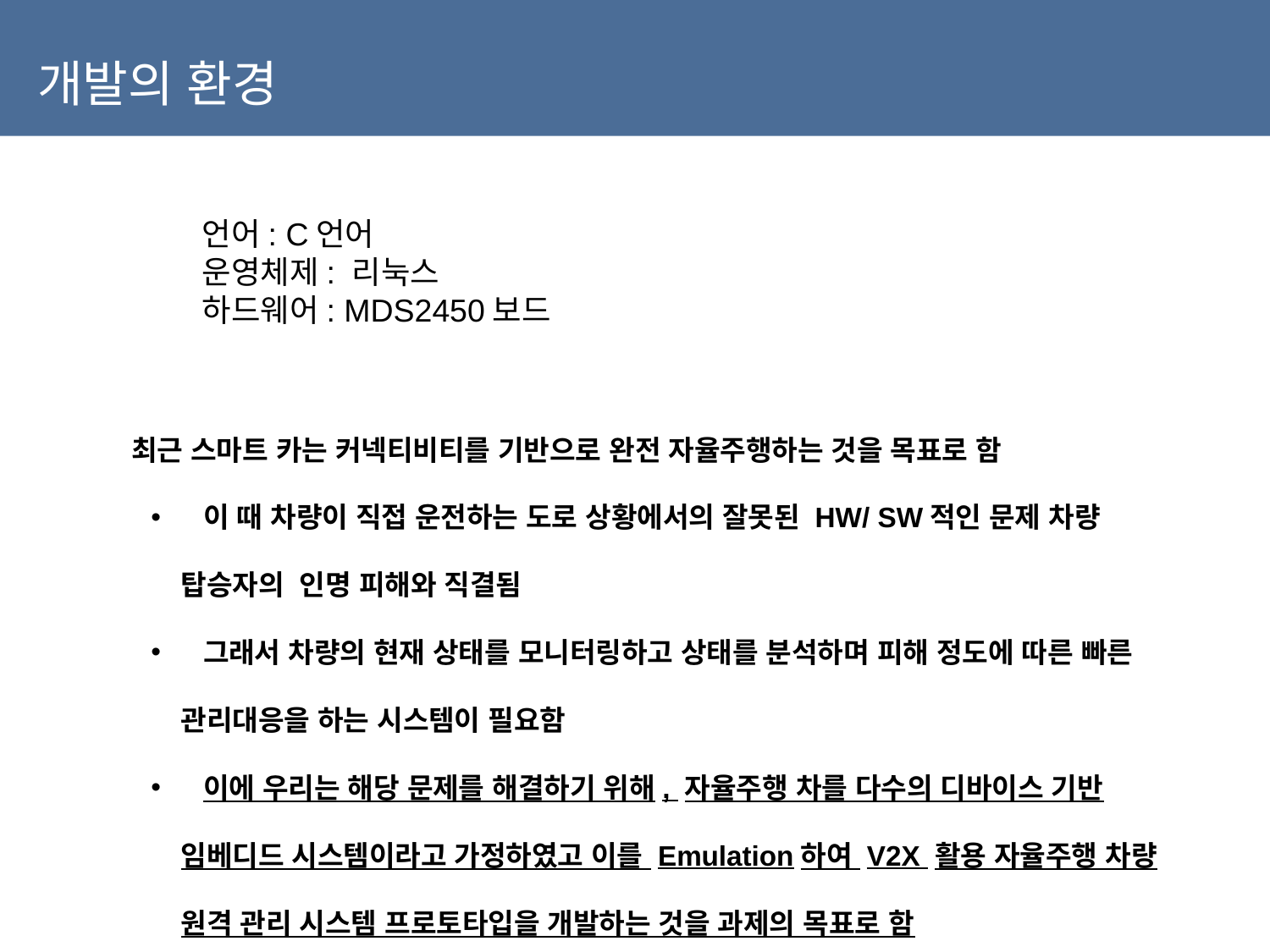

==========================
A 조 필요 부품 목록 리스트
==========================

====	=======================	=======	=======	=======	===========================================================================
번호	부품명			수량	단가	가격	구매주소
====	=======================	=======	=======	=======	===========================================================================
1	9V 건전지 홀더		1개	1200	1200	http://mechasolution.com/shop/goods/goods_view.php?goodsno=543005&category=135002
x2	9V 건전지		2개	1210	2420	http://mechasolution.com/shop/goods/goods_view.php?goodsno=539736&category=135001
x3	AA 건전지		6개	880     5280    http://mechasolution.com/shop/goods/goods_view.php?goodsno=772&category=135001
4	적외선 센서		2개	880	1760	http://mechasolution.com/shop/goods/goods_view.php?goodsno=539743&category=129015
5	DC 모터			2개	1650	3300	http://mechasolution.com/shop/goods/goods_view.php?goodsno=8903&category=
6	모터 드라이버		2개	2900	5800	http://www.devicemart.co.kr/1278835
x7	서보모터		1개	1650	3300 	http://mechasolution.com/shop/goods/goods_view.php?goodsno=71795&category=131006
x8	아두이노 4륜 로봇 프레임1개	12100	12100	http://mechasolution.com/shop/goods/goods_view.php?goodsno=330391&category=140012
9 	n100mini iptime		2개	6900	13800   http://www.devicemart.co.kr/1105254
10  	핀 커넥터		1개	990	990	http://mechasolution.com/shop/goods/goods_view.php?goodsno=9682&category=
x11  	미니 브레드보드		2개	660	1320	http://mechasolution.com/shop/goods/goods_view.php?goodsno=44&category=
x12     usb to DC               1개	1500	1500	http://www.devicemart.co.kr/1328651
x13	점퍼선

====	=======================	=======	=======	=======	===========================================================================

총  액:
인원수: 4 명

개발의 환경
언어: C언어
운영체제: 리눅스
하드웨어: MDS2450보드
최근 스마트 카는 커넥티비티를 기반으로 완전 자율주행하는 것을 목표로 함
  이 때 차량이 직접 운전하는 도로 상황에서의 잘못된 HW/ SW적인 문제 차량 탑승자의  인명 피해와 직결됨
  그래서 차량의 현재 상태를 모니터링하고 상태를 분석하며 피해 정도에 따른 빠른 관리대응을 하는 시스템이 필요함
  이에 우리는 해당 문제를 해결하기 위해, 자율주행 차를 다수의 디바이스 기반 임베디드 시스템이라고 가정하였고 이를 Emulation하여 V2X 활용 자율주행 차량 원격 관리 시스템 프로토타입을 개발하는 것을 과제의 목표로 함
개발 환경과 사용된 도구들 명세